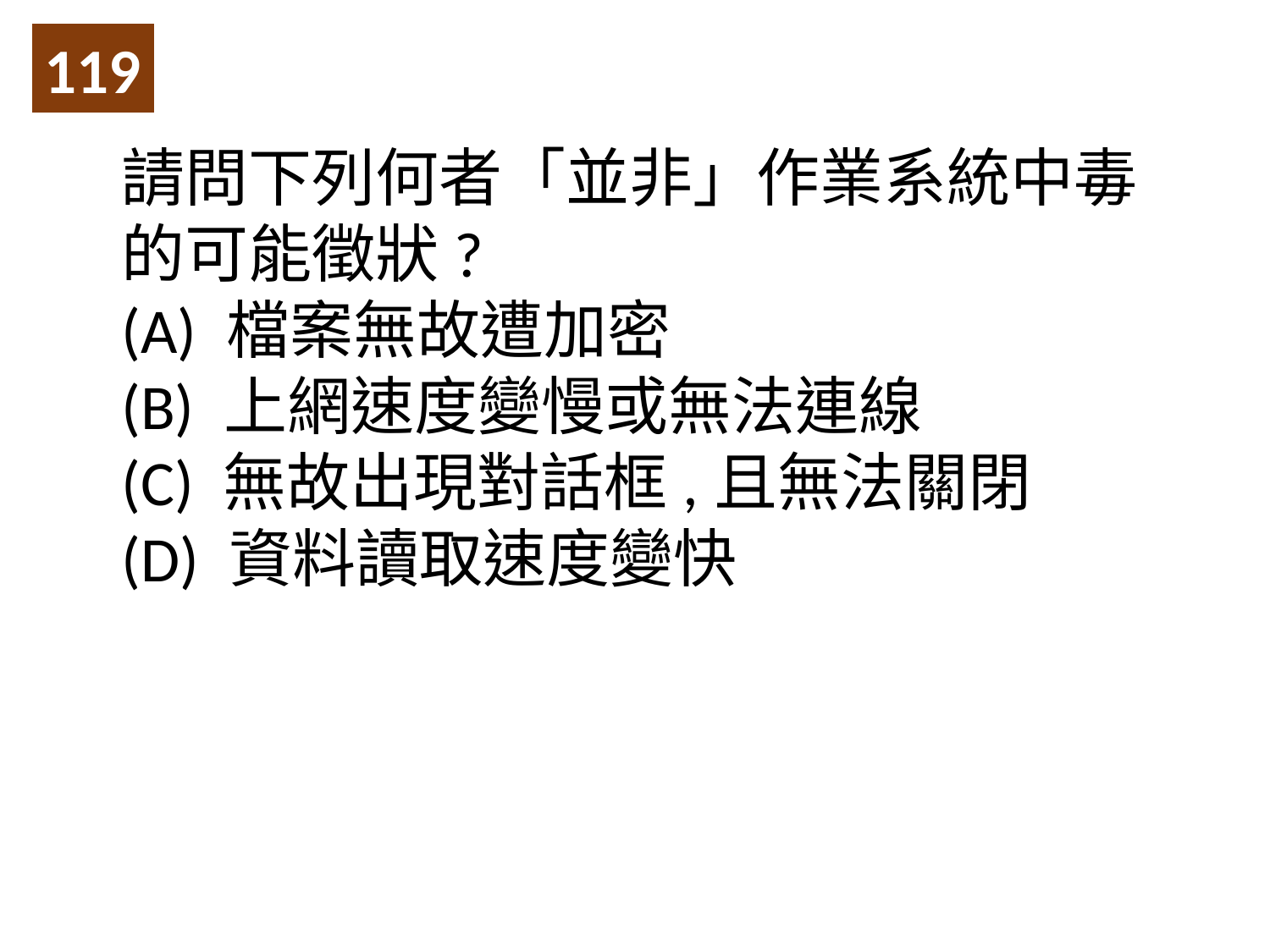

119
請問下列何者「並非」作業系統中毒的可能徵狀?
(A) 檔案無故遭加密
(B) 上網速度變慢或無法連線
(C) 無故出現對話框,且無法關閉
(D) 資料讀取速度變快